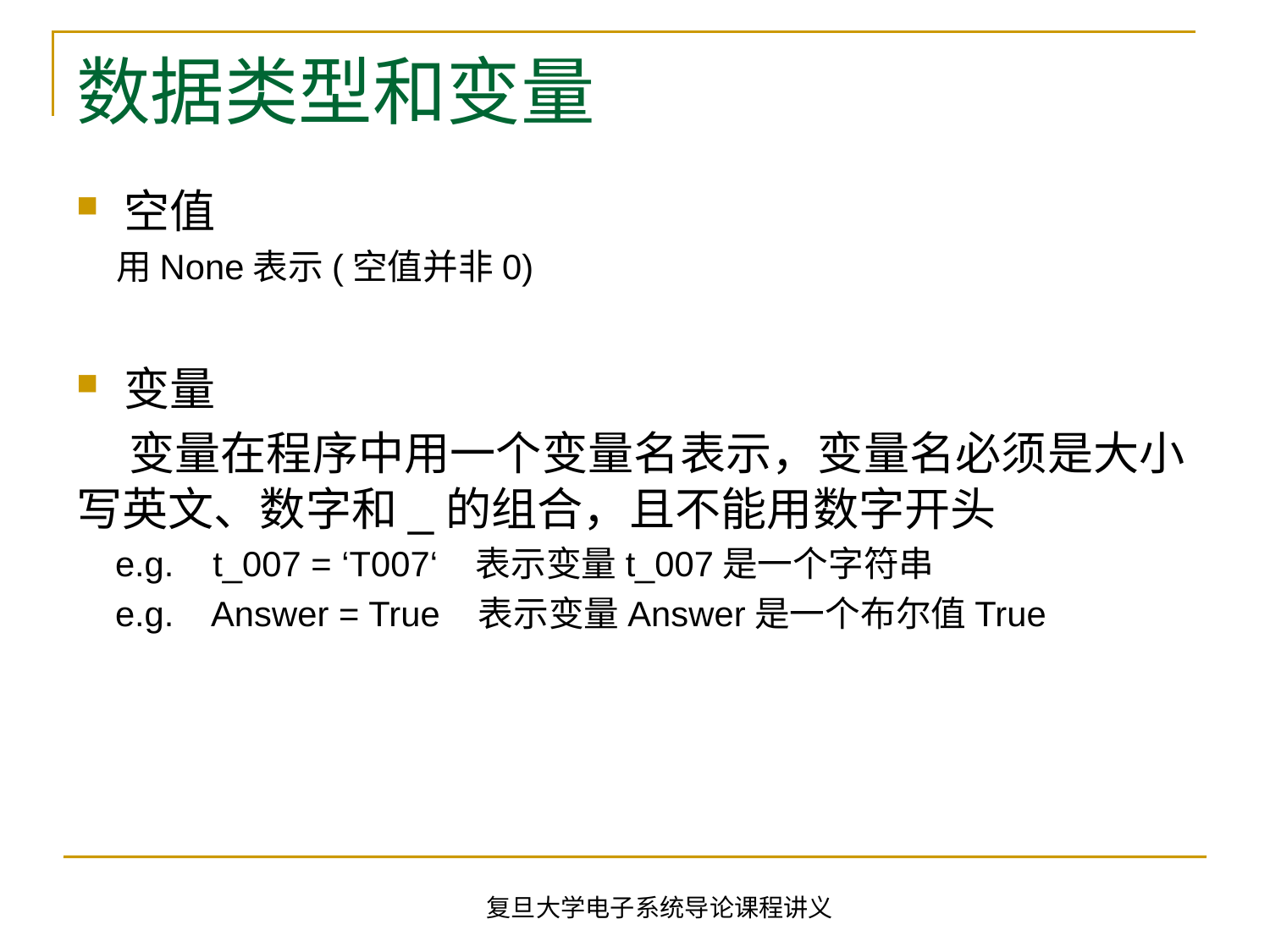

# 数据类型和变量
空值
    用None表示(空值并非0)

变量
    变量在程序中用一个变量名表示，变量名必须是大小写英文、数字和_的组合，且不能用数字开头
    e.g.    t_007 = ‘T007‘   表示变量t_007是一个字符串
    e.g.    Answer = True   表示变量Answer是一个布尔值True